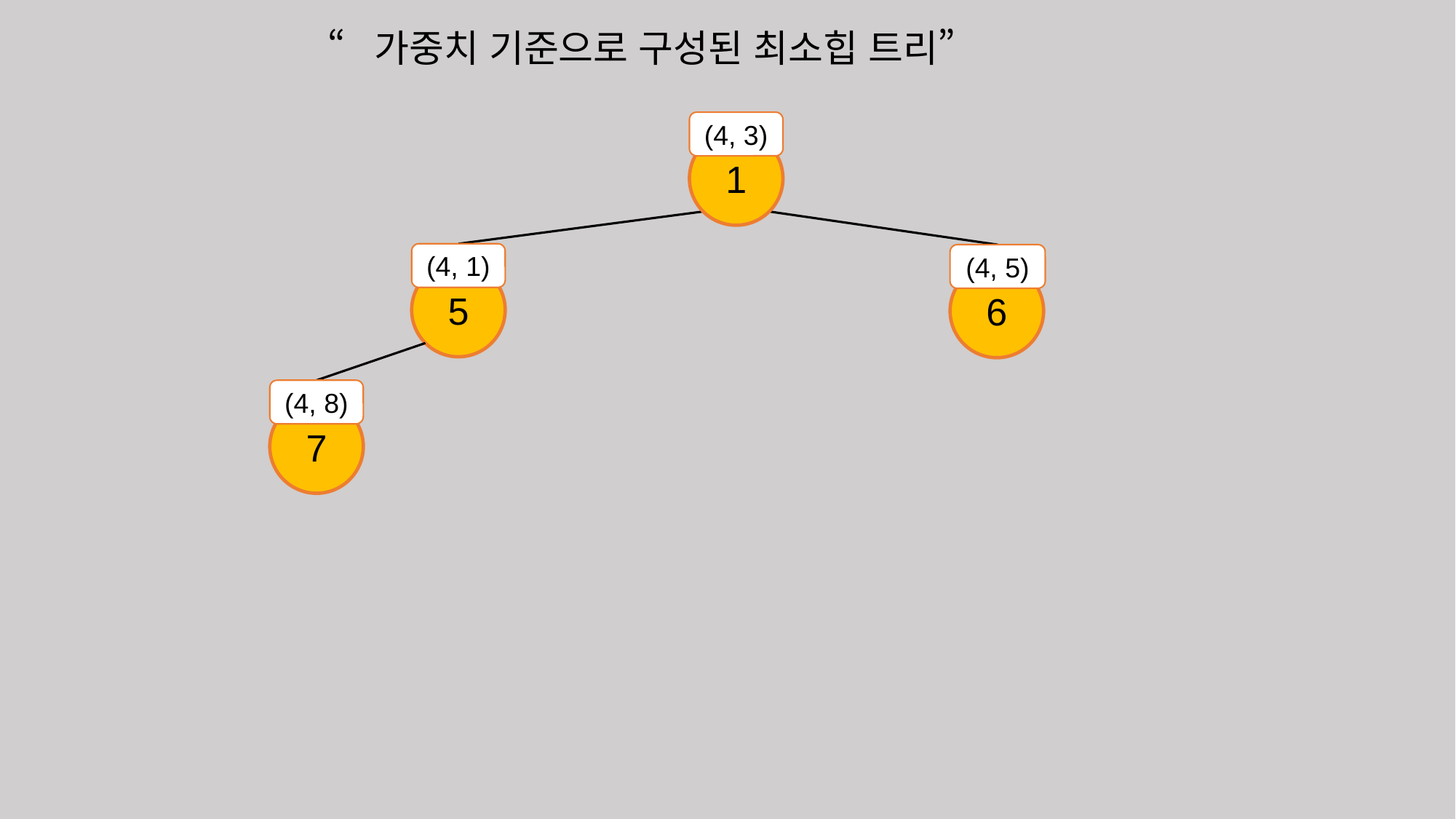

“가중치 기준으로 구성된 최소힙 트리”
(4, 3)
1
(4, 1)
5
(4, 5)
6
(4, 8)
7